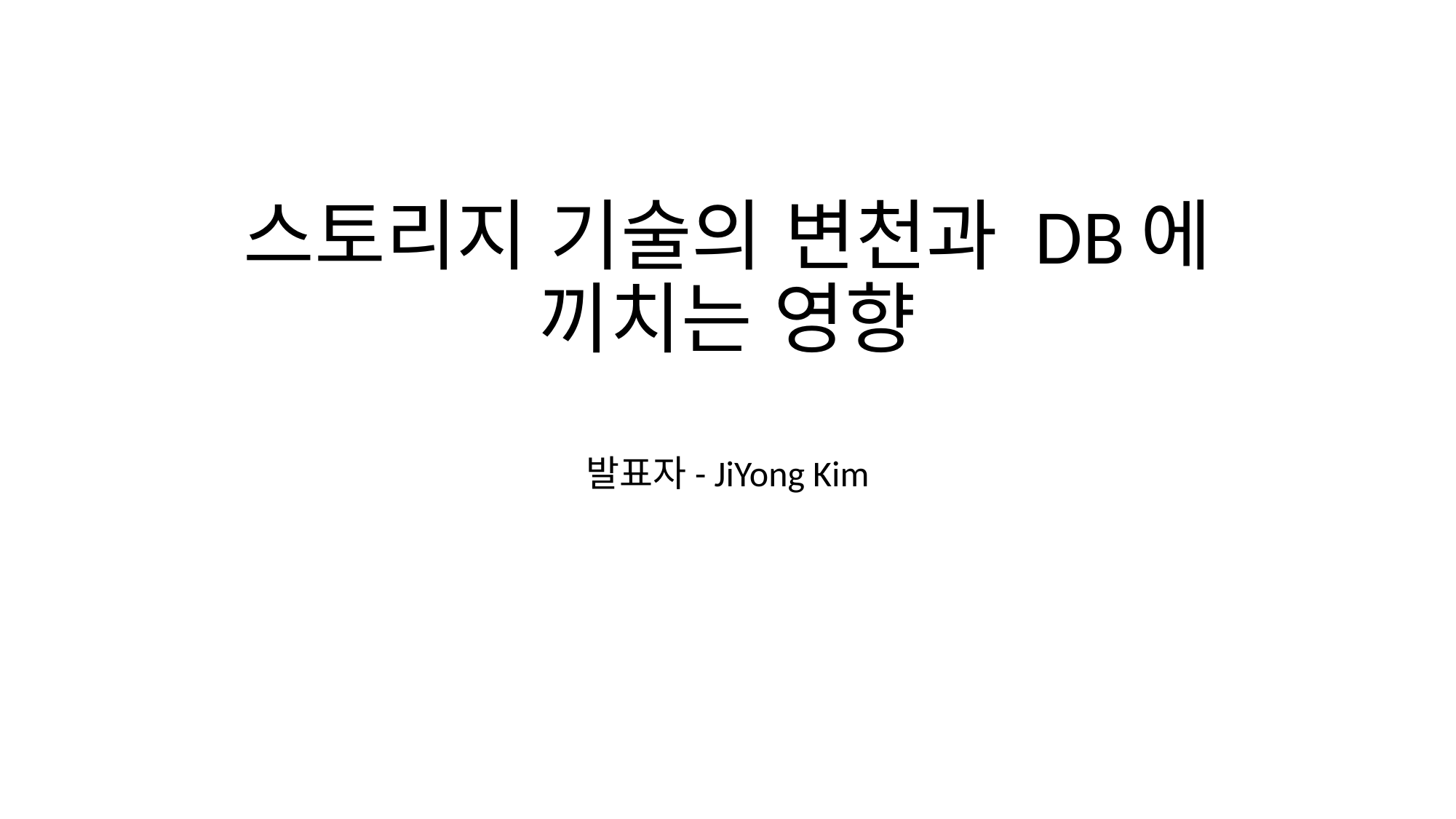

# 스토리지 기술의 변천과 DB에 끼치는 영향
발표자- JiYong Kim